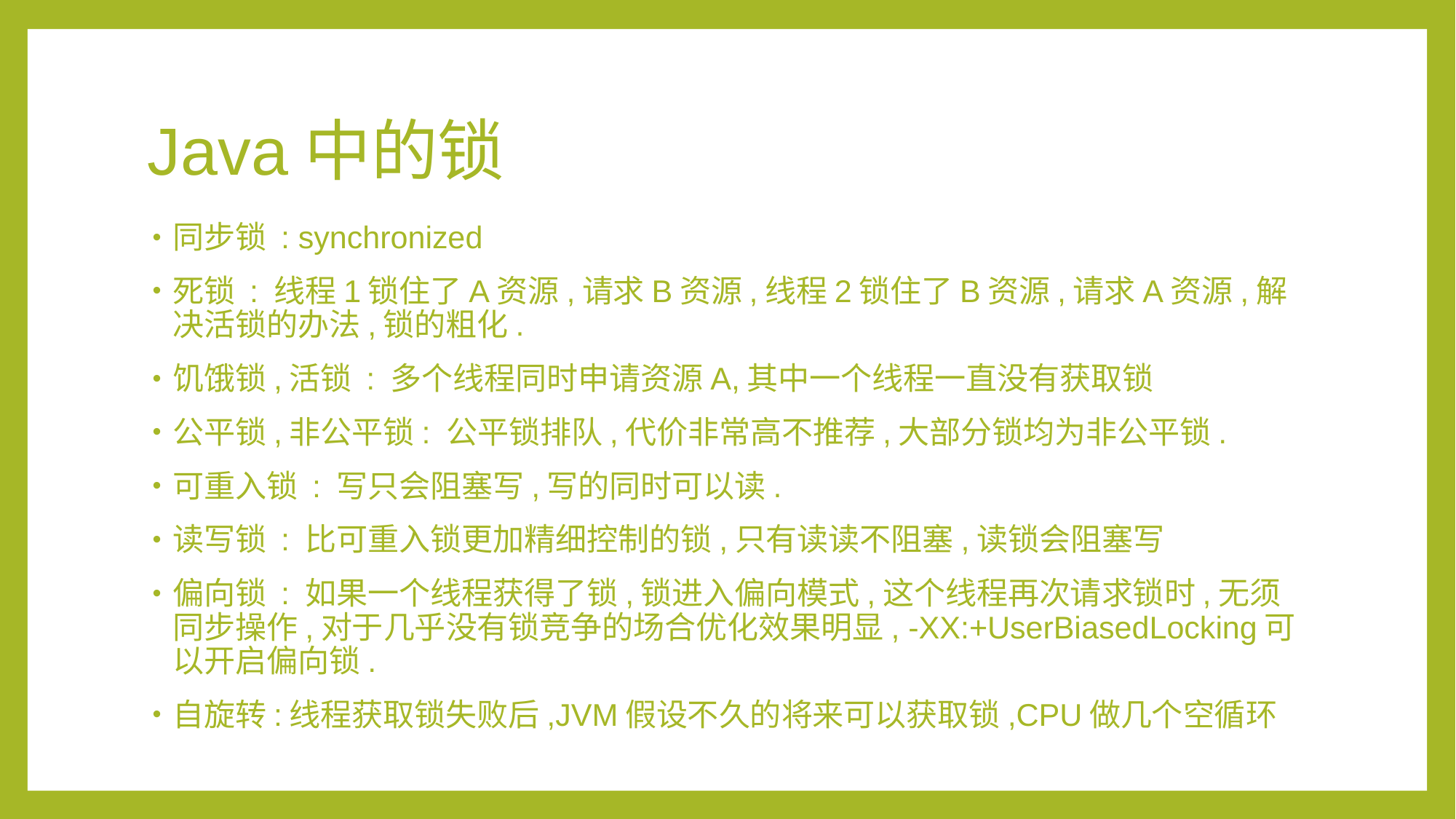

# Java中的锁
同步锁 : synchronized
死锁 : 线程1锁住了A资源,请求B资源,线程2锁住了B资源,请求A资源,解决活锁的办法,锁的粗化.
饥饿锁,活锁 : 多个线程同时申请资源A,其中一个线程一直没有获取锁
公平锁,非公平锁: 公平锁排队,代价非常高不推荐,大部分锁均为非公平锁.
可重入锁 : 写只会阻塞写,写的同时可以读.
读写锁 : 比可重入锁更加精细控制的锁,只有读读不阻塞,读锁会阻塞写
偏向锁 : 如果一个线程获得了锁,锁进入偏向模式,这个线程再次请求锁时,无须同步操作,对于几乎没有锁竞争的场合优化效果明显, -XX:+UserBiasedLocking可以开启偏向锁.
自旋转:线程获取锁失败后,JVM假设不久的将来可以获取锁,CPU做几个空循环